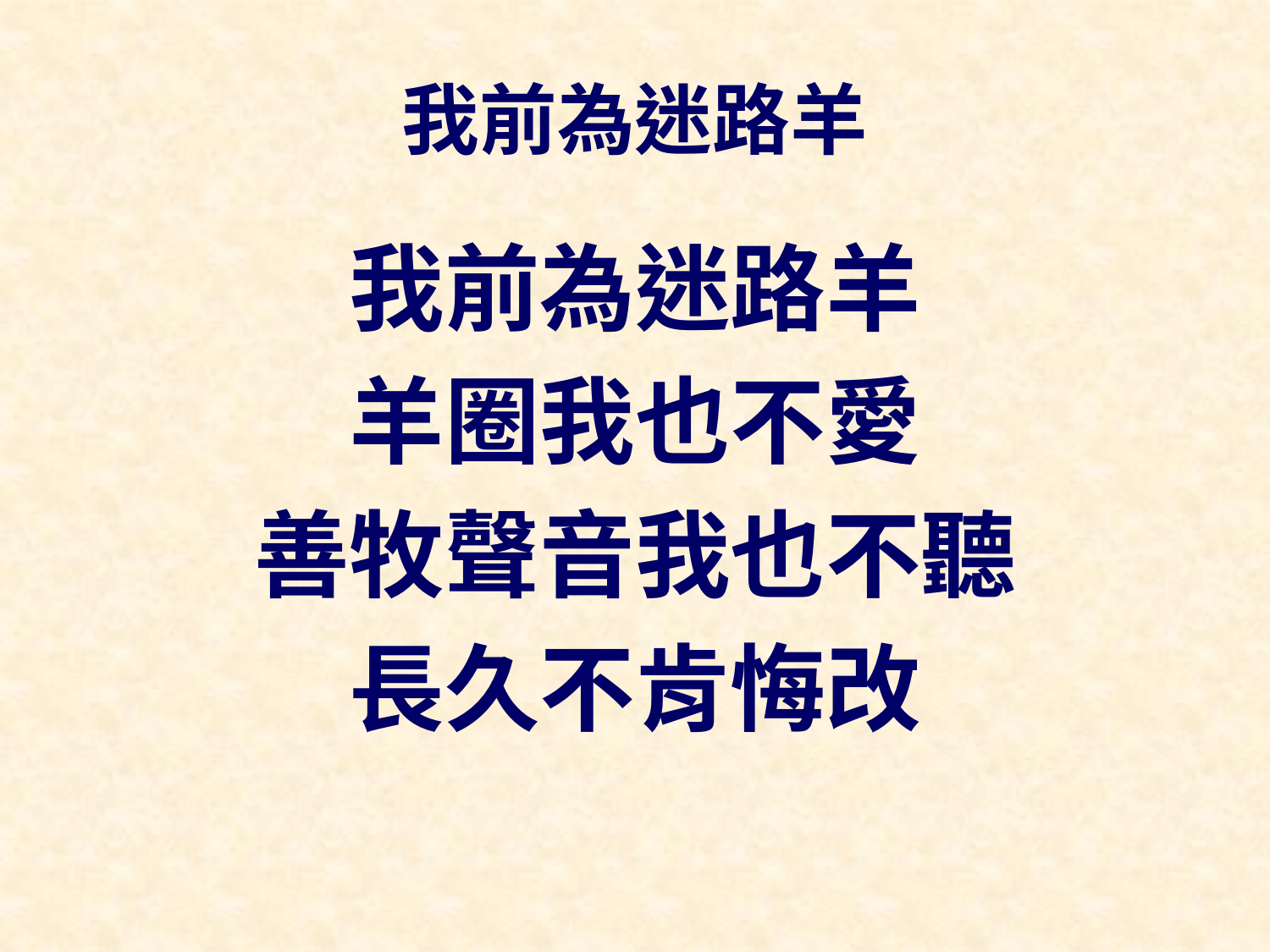

# 我前為迷路羊
我前為迷路羊
羊圈我也不愛
善牧聲音我也不聽
長久不肯悔改